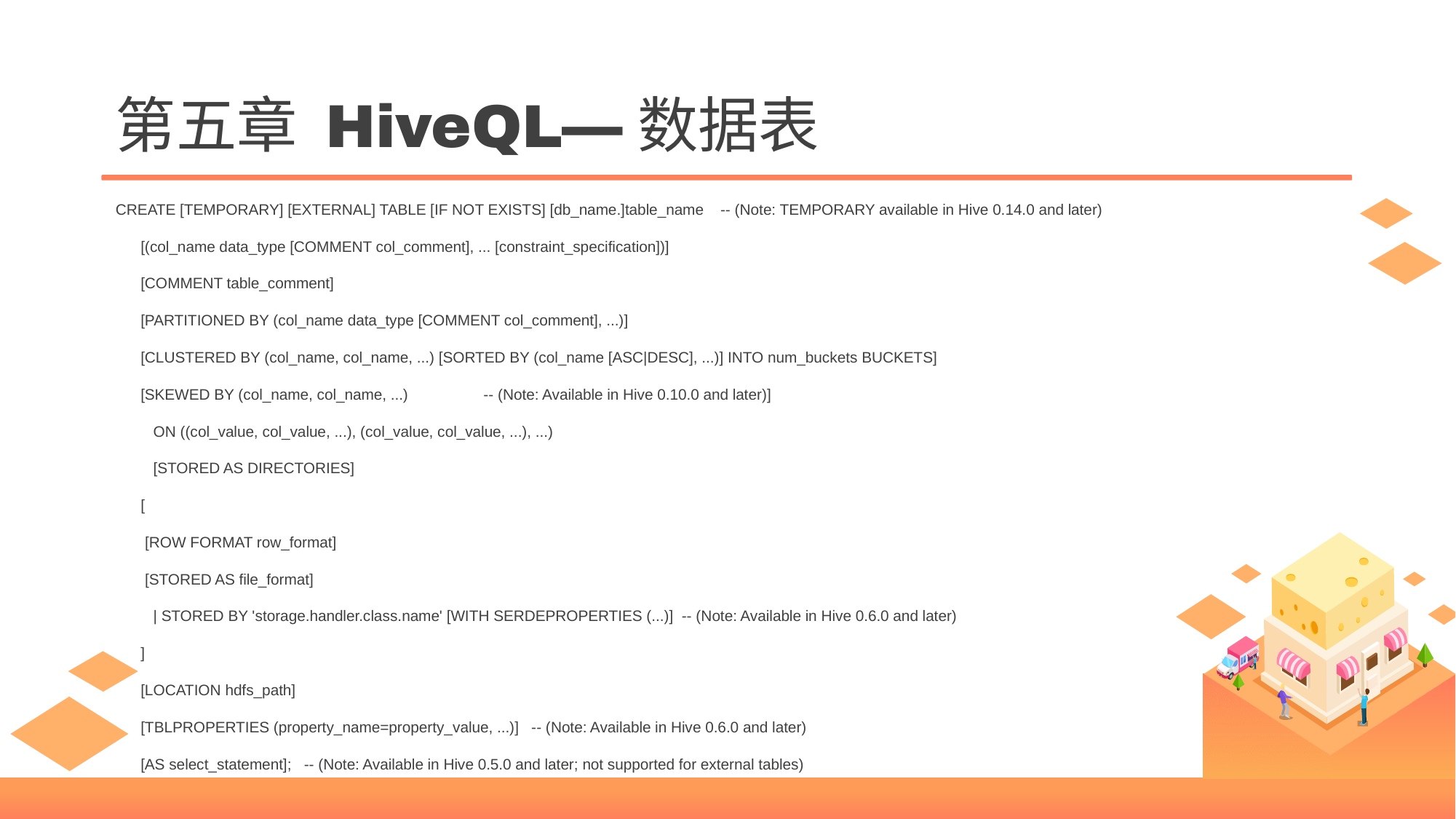

# 第五章 HiveQL—数据表
CREATE [TEMPORARY] [EXTERNAL] TABLE [IF NOT EXISTS] [db_name.]table_name    -- (Note: TEMPORARY available in Hive 0.14.0 and later)
      [(col_name data_type [COMMENT col_comment], ... [constraint_specification])]
      [COMMENT table_comment]
      [PARTITIONED BY (col_name data_type [COMMENT col_comment], ...)]
      [CLUSTERED BY (col_name, col_name, ...) [SORTED BY (col_name [ASC|DESC], ...)] INTO num_buckets BUCKETS]
      [SKEWED BY (col_name, col_name, ...)                  -- (Note: Available in Hive 0.10.0 and later)]
         ON ((col_value, col_value, ...), (col_value, col_value, ...), ...)
         [STORED AS DIRECTORIES]
      [
       [ROW FORMAT row_format]
       [STORED AS file_format]
         | STORED BY 'storage.handler.class.name' [WITH SERDEPROPERTIES (...)]  -- (Note: Available in Hive 0.6.0 and later)
      ]
      [LOCATION hdfs_path]
      [TBLPROPERTIES (property_name=property_value, ...)]   -- (Note: Available in Hive 0.6.0 and later)
      [AS select_statement];   -- (Note: Available in Hive 0.5.0 and later; not supported for external tables)